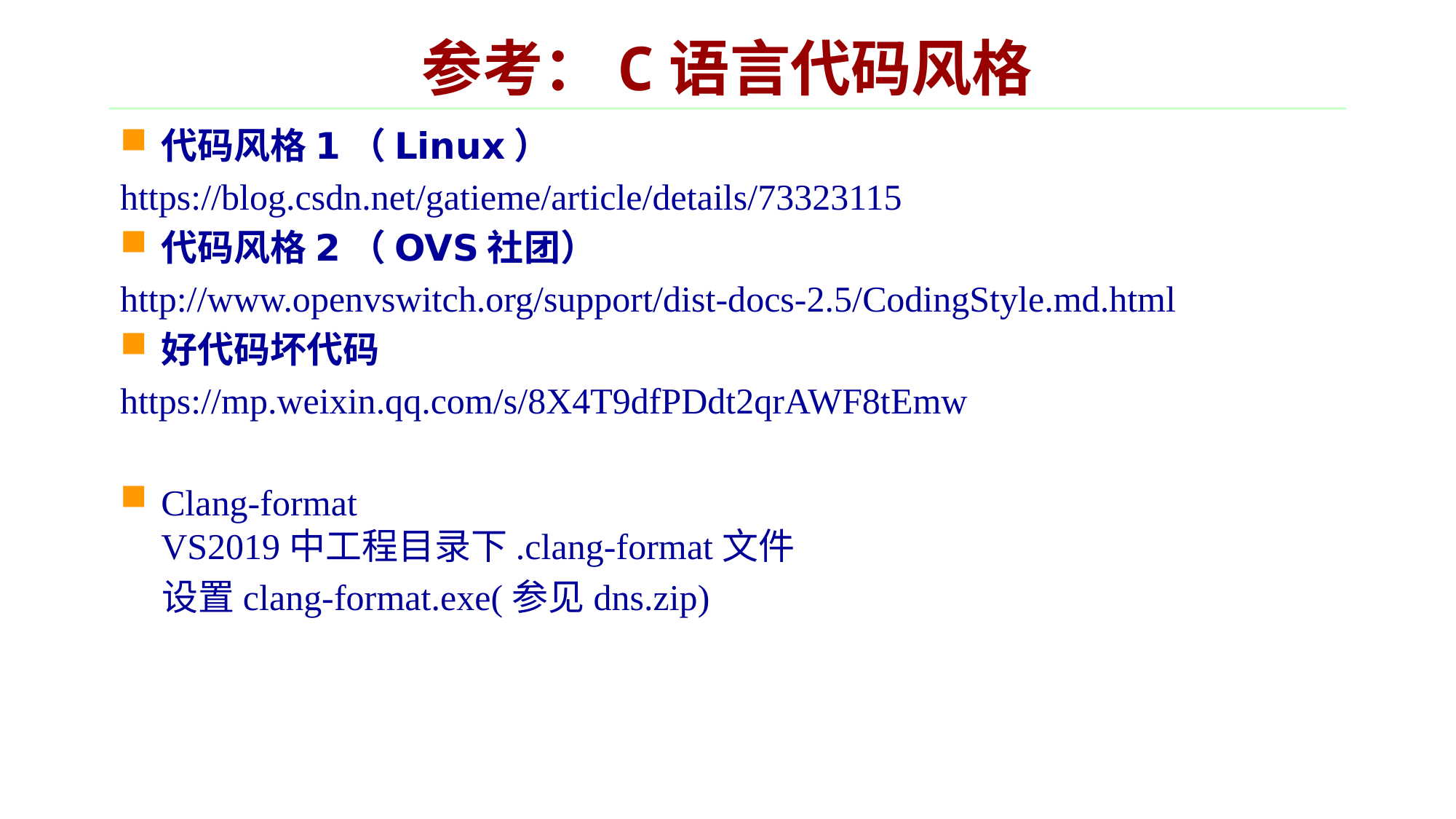

# 参考：C语言代码风格
代码风格1（Linux）
https://blog.csdn.net/gatieme/article/details/73323115
代码风格2（OVS社团）
http://www.openvswitch.org/support/dist-docs-2.5/CodingStyle.md.html
好代码坏代码
https://mp.weixin.qq.com/s/8X4T9dfPDdt2qrAWF8tEmw

Clang-format
VS2019中工程目录下.clang-format文件
    设置clang-format.exe(参见dns.zip)